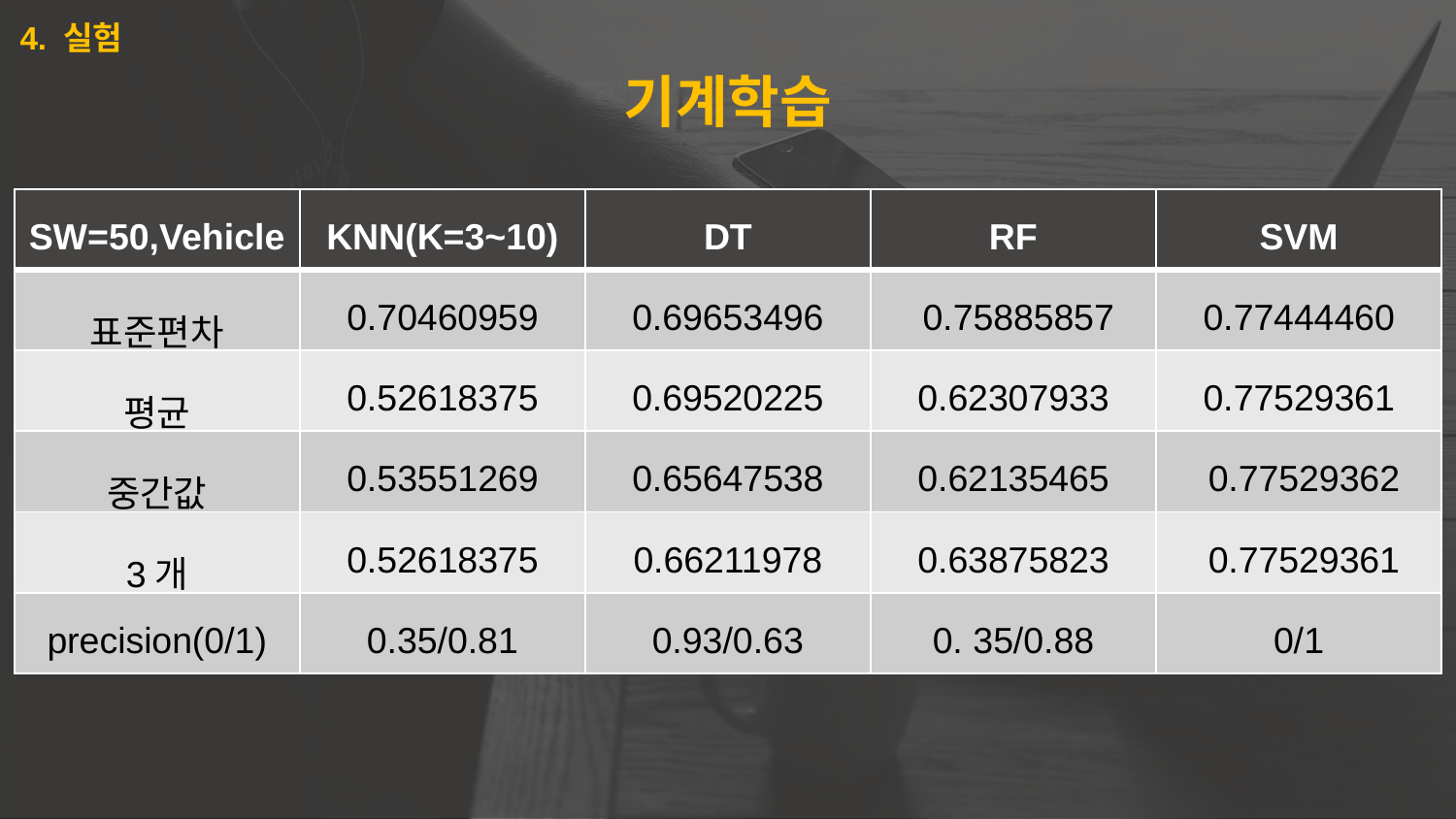

4. 실험
기계학습
4가지 기계학습 알고리즘 사용 : KNN, Decision Tree, Random Forest, SVM
| SW=50,Vehicle | KNN(K=3~10) | DT | RF | SVM |
| --- | --- | --- | --- | --- |
| 표준편차 | 0.70460959 | 0.69653496 | 0.75885857 | 0.77444460 |
| 평균 | 0.52618375 | 0.69520225 | 0.62307933 | 0.77529361 |
| 중간값 | 0.53551269 | 0.65647538 | 0.62135465 | 0.77529362 |
| 3개 | 0.52618375 | 0.66211978 | 0.63875823 | 0.77529361 |
| precision(0/1) | 0.35/0.81 | 0.93/0.63 | 0. 35/0.88 | 0/1 |